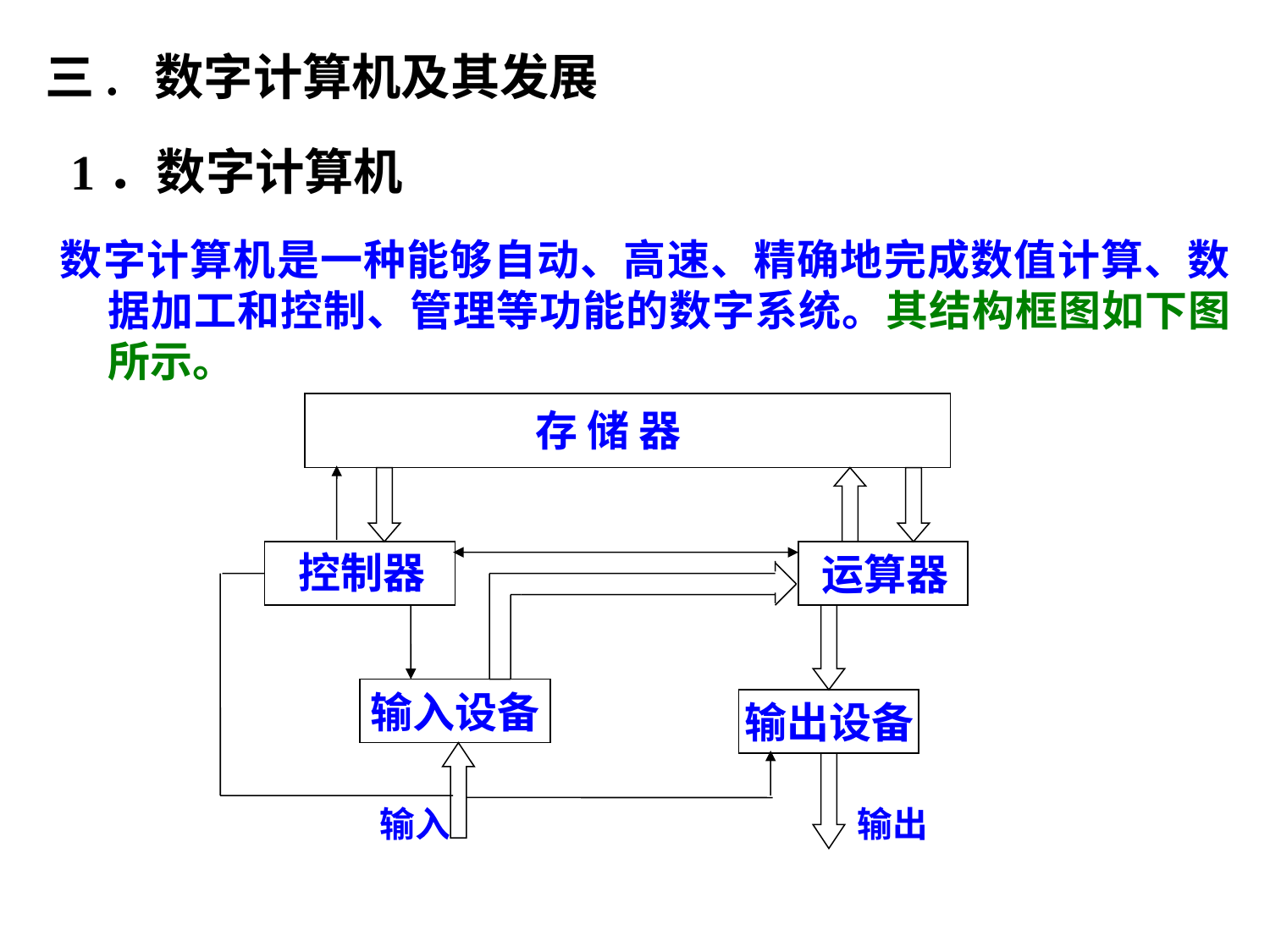

三.  数字计算机及其发展
# 1．数字计算机
数字计算机是一种能够自动、高速、精确地完成数值计算、数据加工和控制、管理等功能的数字系统。其结构框图如下图所示。

存 储 器

控制器

运算器

输入设备

输出设备

输入
输出